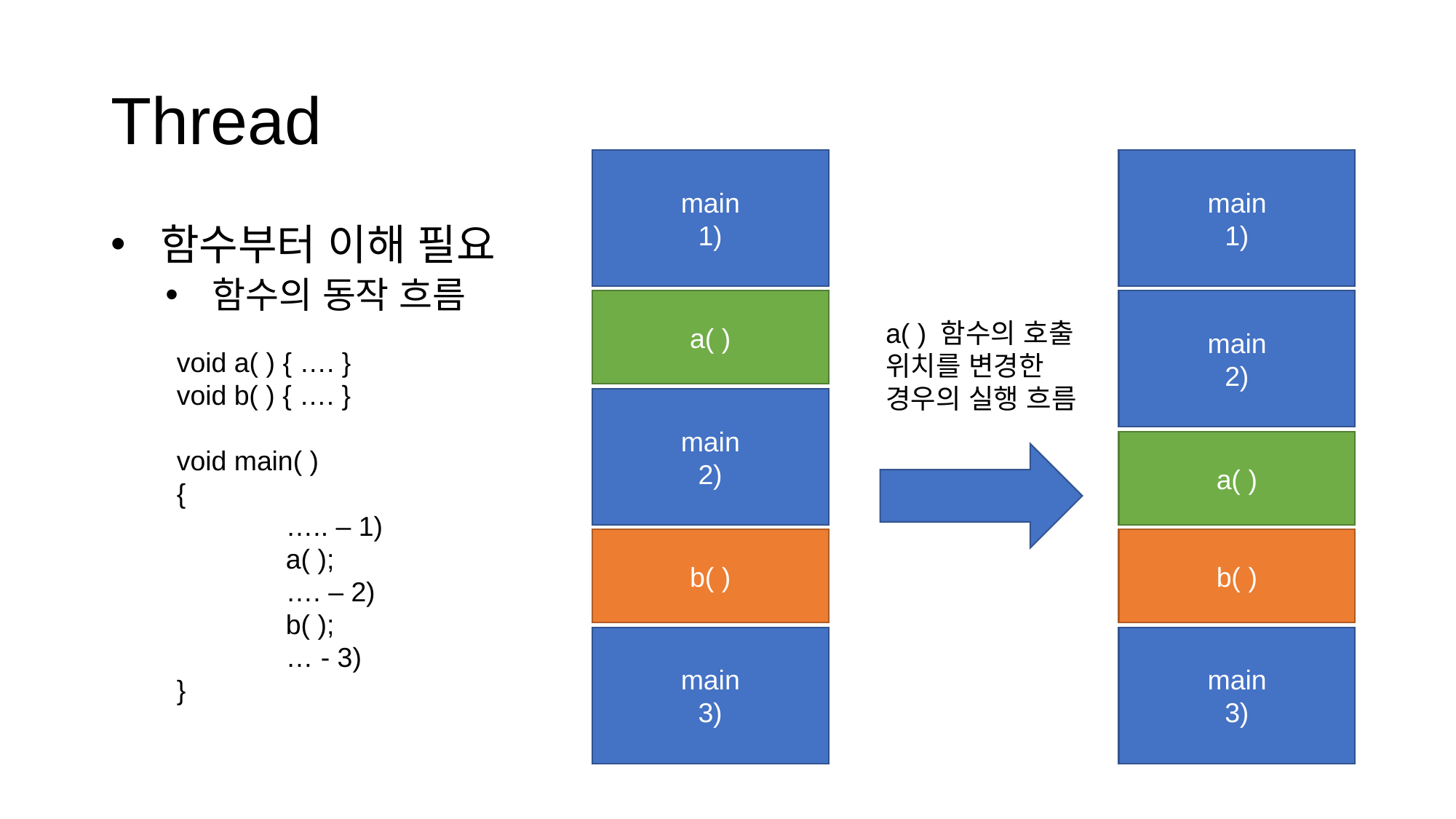

# Thread
main
1)
main
1)
 함수부터 이해 필요
 함수의 동작 흐름
main
2)
a( )
a( ) 함수의 호출
위치를 변경한
경우의 실행 흐름
void a( ) { …. }
void b( ) { …. }

void main( )
{
	….. – 1)
	a( );
	…. – 2)
	b( );
	… - 3)
}
main
2)
a( )

b( )
b( )
main
3)
main
3)